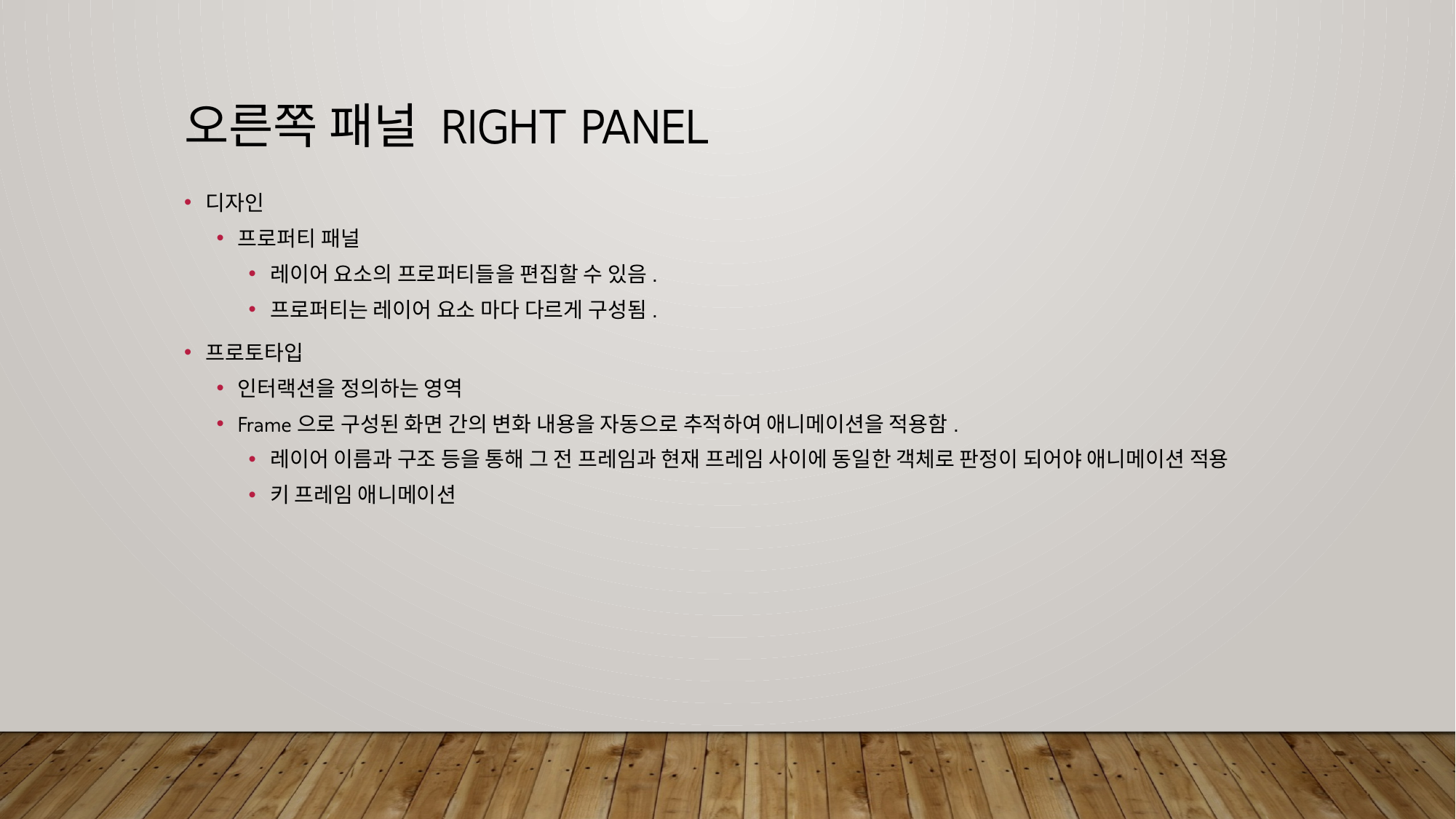

# 오른쪽 패널 Right Panel
디자인
프로퍼티 패널
레이어 요소의 프로퍼티들을 편집할 수 있음.
프로퍼티는 레이어 요소 마다 다르게 구성됨.
프로토타입
인터랙션을 정의하는 영역
Frame으로 구성된 화면 간의 변화 내용을 자동으로 추적하여 애니메이션을 적용함.
레이어 이름과 구조 등을 통해 그 전 프레임과 현재 프레임 사이에 동일한 객체로 판정이 되어야 애니메이션 적용
키 프레임 애니메이션